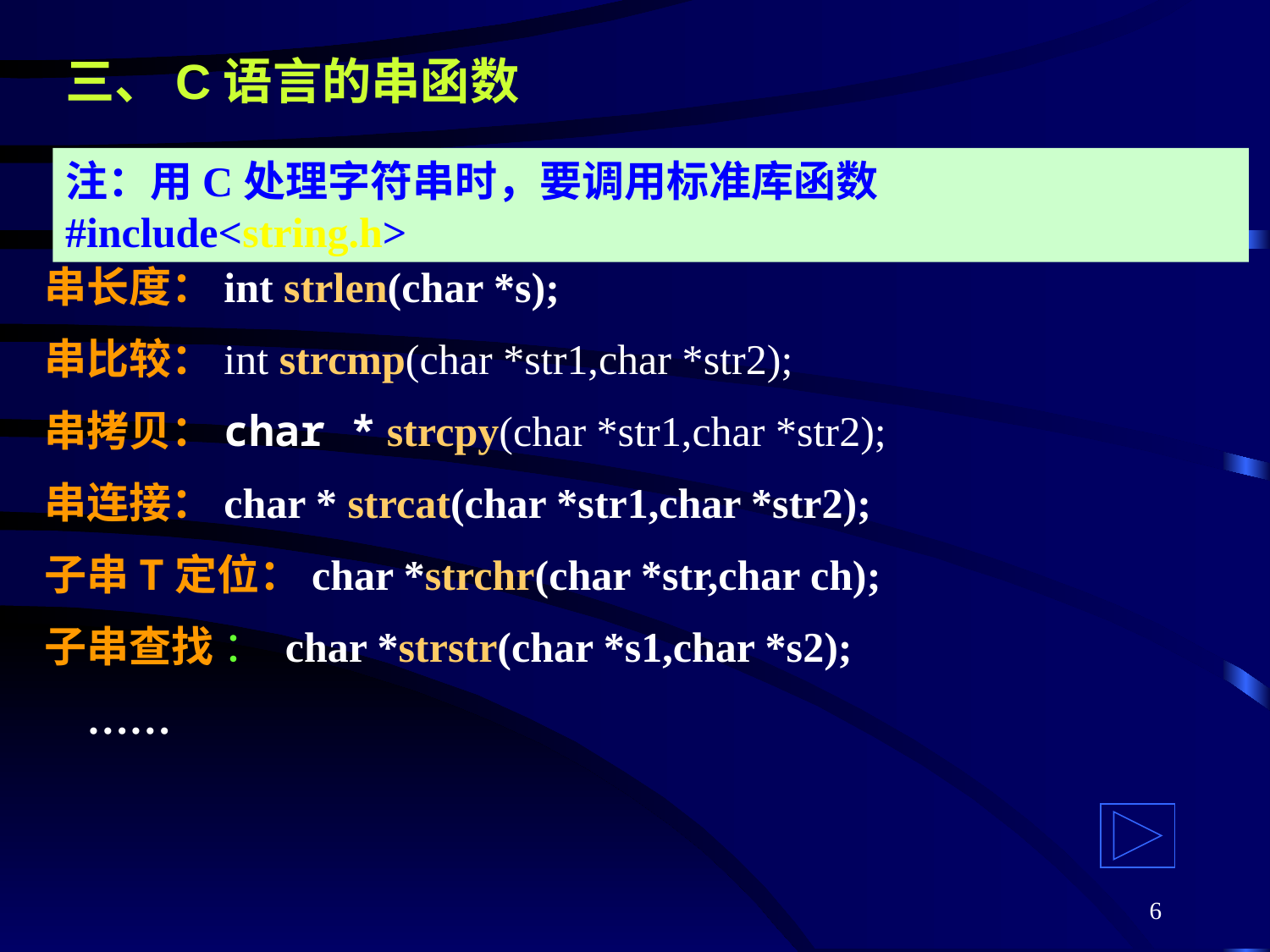

# 三、C语言的串函数
注：用C处理字符串时，要调用标准库函数 #include<string.h>
串长度：int strlen(char *s);
串比较：int strcmp(char *str1,char *str2);
串拷贝：char * strcpy(char *str1,char *str2);
串连接：char * strcat(char *str1,char *str2);
子串T定位：char *strchr(char *str,char ch);
子串查找 ： char *strstr(char *s1,char *s2);
    ……

6